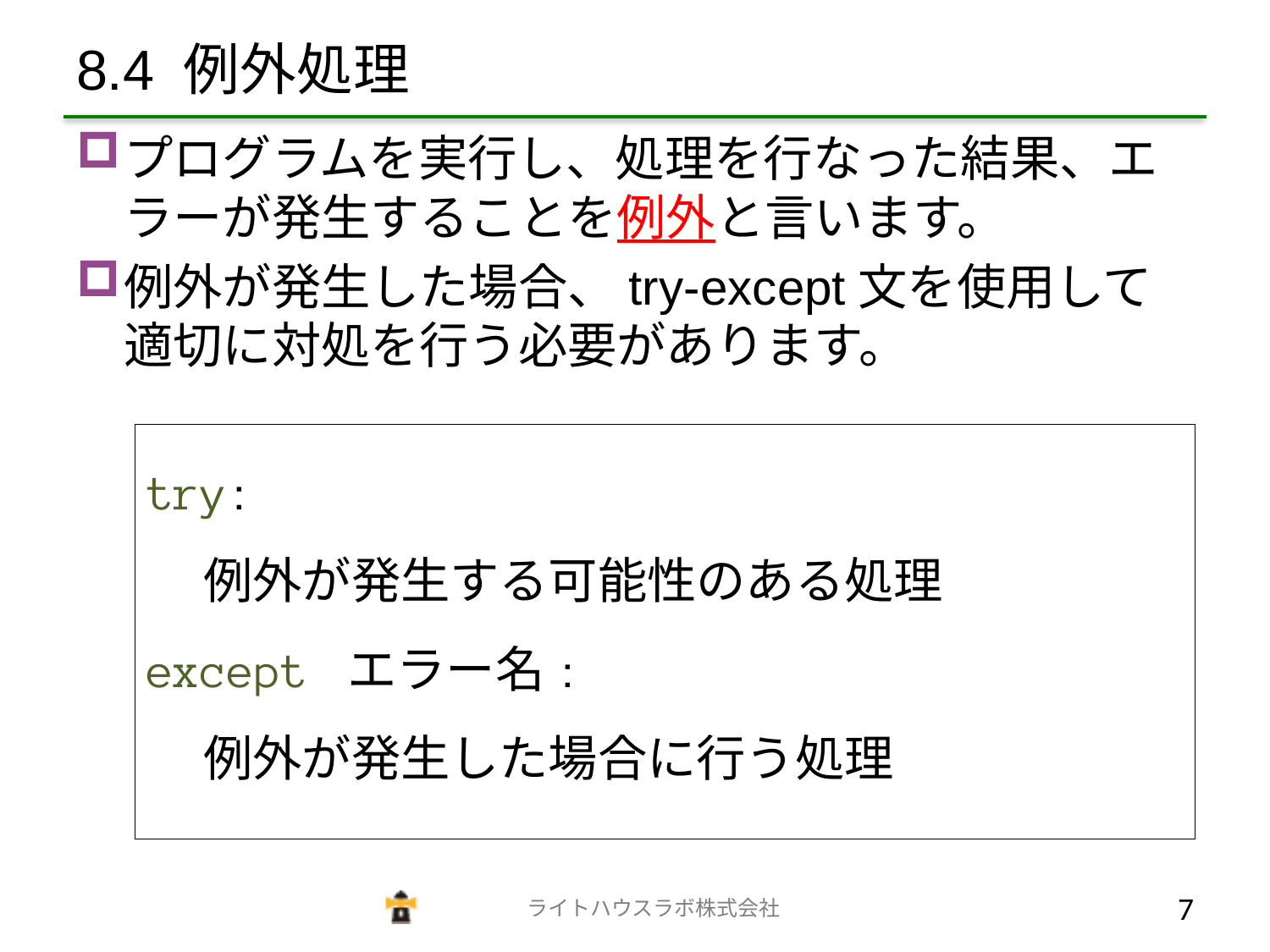

# 8.4 例外処理
プログラムを実行し、処理を行なった結果、エラーが発生することを例外と言います。
例外が発生した場合、try-except文を使用して適切に対処を行う必要があります。

try:
    例外が発生する可能性のある処理
except エラー名:
    例外が発生した場合に行う処理
　　　　　　　　　　　　　ライトハウスラボ株式会社
7